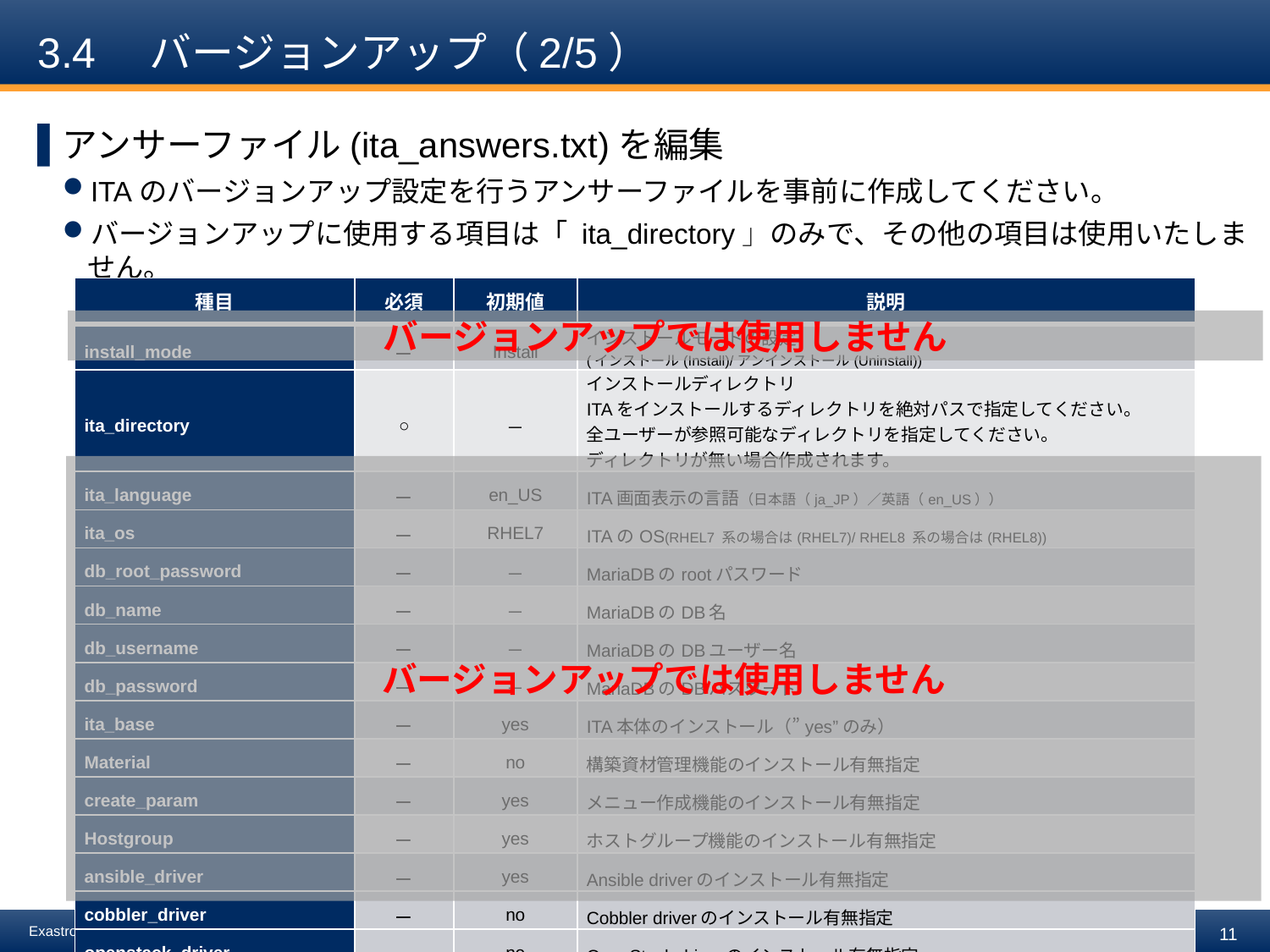

# 3.4　バージョンアップ（2/5）
アンサーファイル(ita_answers.txt)を編集
ITAのバージョンアップ設定を行うアンサーファイルを事前に作成してください。
バージョンアップに使用する項目は「 ita_directory」のみで、その他の項目は使用いたしません。

| 種目 | 必須 | 初期値 | 説明 |
| --- | --- | --- | --- |
| install\_mode | ー | Install | インストールモードの設定 (インストール(Install)/アンインストール(Uninstall)) |
| ita\_directory | ○ | － | インストールディレクトリ ITAをインストールするディレクトリを絶対パスで指定してください。 全ユーザーが参照可能なディレクトリを指定してください。 ディレクトリが無い場合作成されます。 |
| ita\_language | ー | en\_US | ITA画面表示の言語（日本語（ja\_JP）／英語（en\_US）） |
| ita\_os | ー | RHEL7 | ITAのOS(RHEL7 系の場合は(RHEL7)/ RHEL8 系の場合は(RHEL8)) |
| db\_root\_password | ー | － | MariaDBのrootパスワード |
| db\_name | ー | － | MariaDBのDB名 |
| db\_username | ー | － | MariaDBのDBユーザー名 |
| db\_password | ー | － | MariaDBのDBパスワード |
| ita\_base | ー | yes | ITA本体のインストール（”yes”のみ） |
| Material | ー | no | 構築資材管理機能のインストール有無指定 |
| create\_param | ー | yes | メニュー作成機能のインストール有無指定 |
| Hostgroup | ー | yes | ホストグループ機能のインストール有無指定 |
| ansible\_driver | ー | yes | Ansible driverのインストール有無指定 |
| cobbler\_driver | ー | no | Cobbler driverのインストール有無指定 |
| openstack\_driver | ー | no | OpenStack driverのインストール有無指定 |
| terraform\_driver | ー | no | Terraform driverのインストール有無指定 |
バージョンアップでは使用しません
バージョンアップでは使用しません